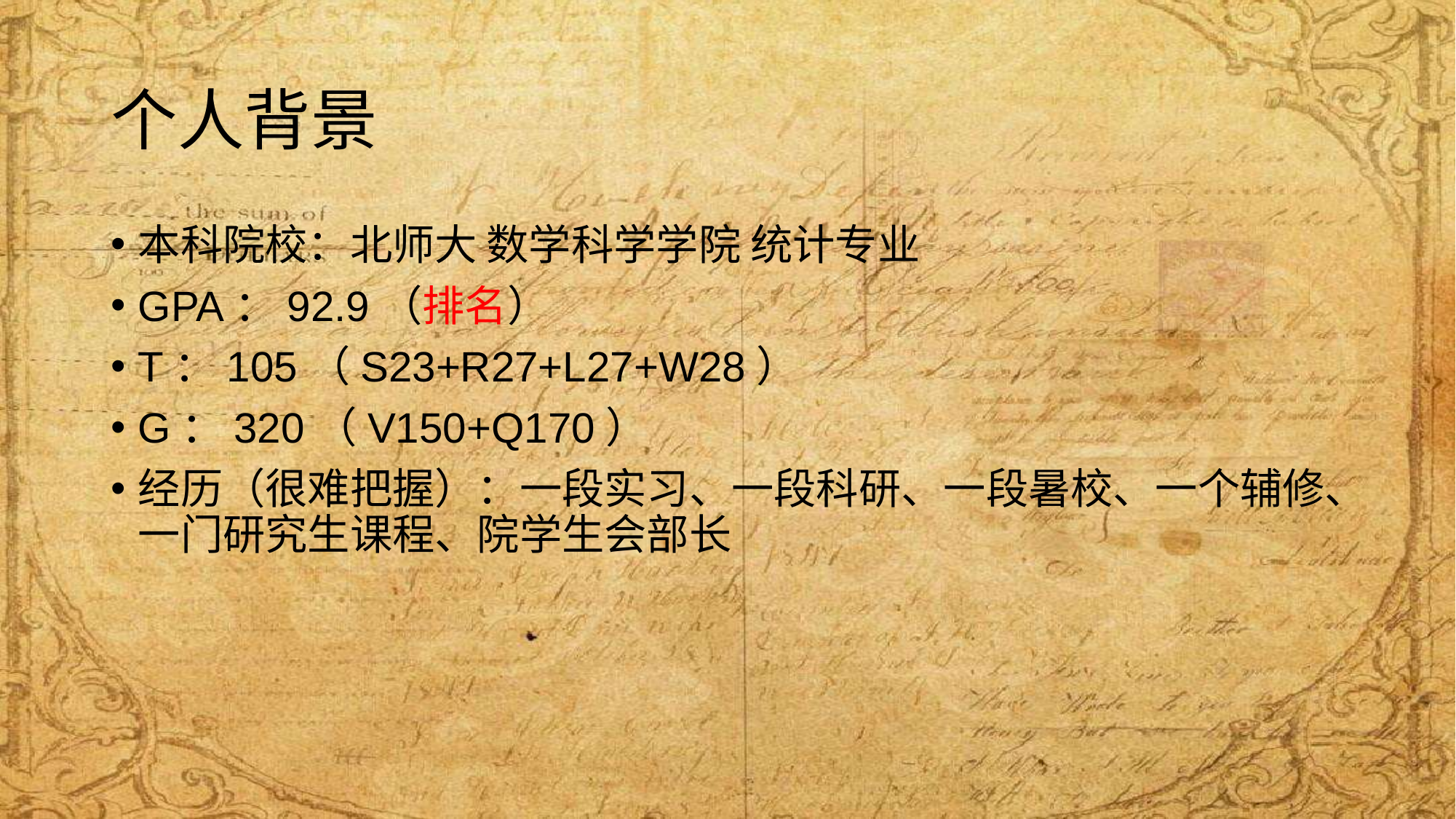

# 个人背景
本科院校：北师大 数学科学学院 统计专业
GPA：92.9（排名）
T：105（S23+R27+L27+W28）
G：320（V150+Q170）
经历（很难把握）：一段实习、一段科研、一段暑校、一个辅修、一门研究生课程、院学生会部长